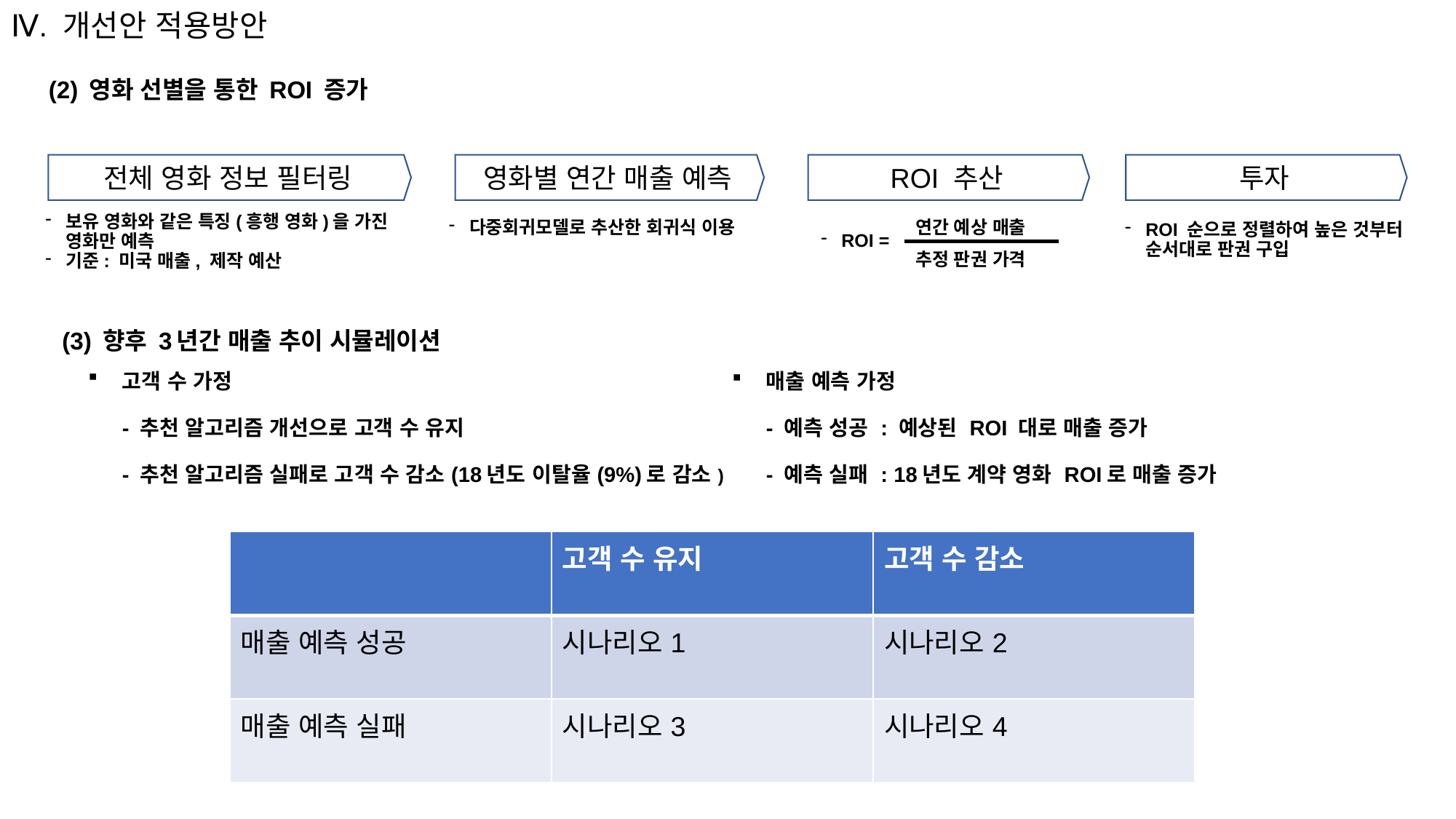

# Ⅳ. 개선안 적용방안
(2) 영화 선별을 통한 ROI 증가
전체 영화 정보 필터링
영화별 연간 매출 예측
ROI 추산
투자
보유 영화와 같은 특징(흥행 영화)을 가진 영화만 예측
기준: 미국 매출, 제작 예산
다중회귀모델로 추산한 회귀식 이용
연간 예상 매출
ROI 순으로 정렬하여 높은 것부터
순서대로 판권 구입
ROI =
추정 판권 가격
고객 수 가정
- 추천 알고리즘 개선으로 고객 수 유지
- 추천 알고리즘 실패로 고객 수 감소(18년도 이탈율(9%)로 감소)
매출 예측 가정
- 예측 성공 : 예상된 ROI 대로 매출 증가
- 예측 실패 : 18년도 계약 영화 ROI로 매출 증가
(3) 향후 3년간 매출 추이 시뮬레이션
|  | 고객 수 유지 | 고객 수 감소 |
| --- | --- | --- |
| 매출 예측 성공 | 시나리오1 | 시나리오2 |
| 매출 예측 실패 | 시나리오3 | 시나리오4 |